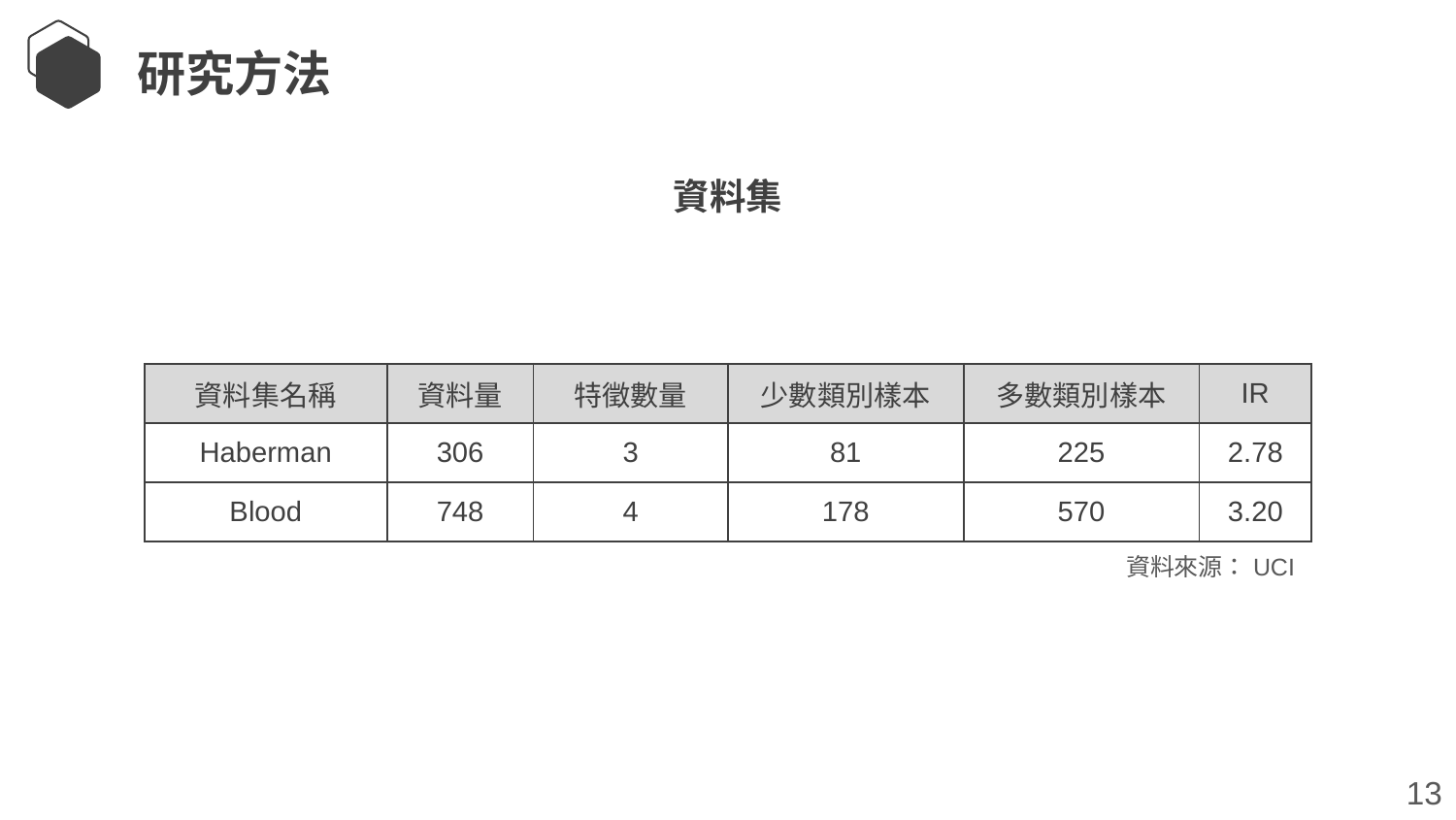

研究方法
資料集
| 資料集名稱 | 資料量 | 特徵數量 | 少數類別樣本 | 多數類別樣本 | IR |
| --- | --- | --- | --- | --- | --- |
| Haberman | 306 | 3 | 81 | 225 | 2.78 |
| Blood | 748 | 4 | 178 | 570 | 3.20 |
資料來源：UCI
13